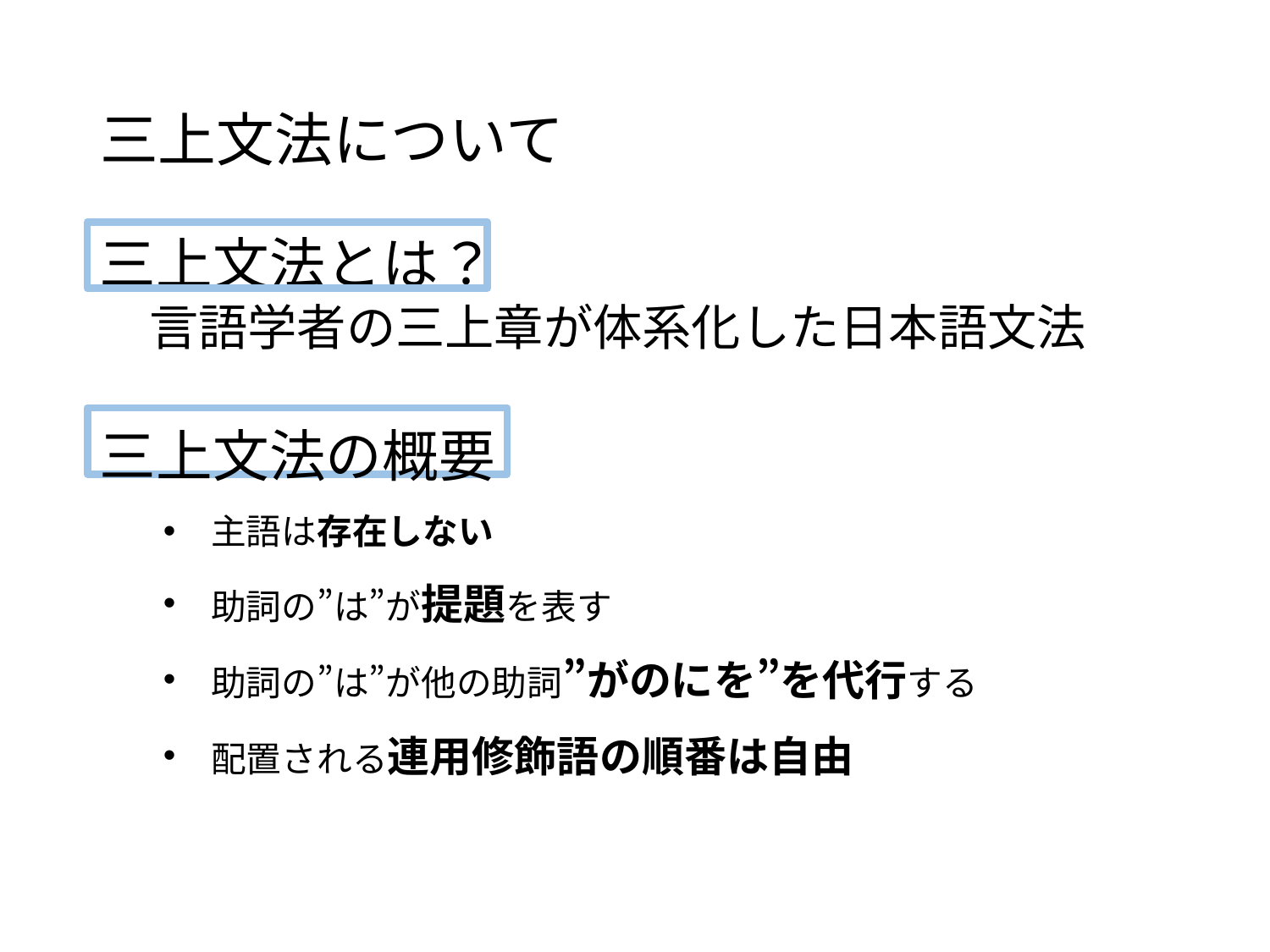

# 三上文法について
三上文法とは？
　言語学者の三上章が体系化した日本語文法

三上文法の概要
主語は存在しない
助詞の”は”が提題を表す
助詞の”は”が他の助詞”がのにを”を代行する
配置される連用修飾語の順番は自由